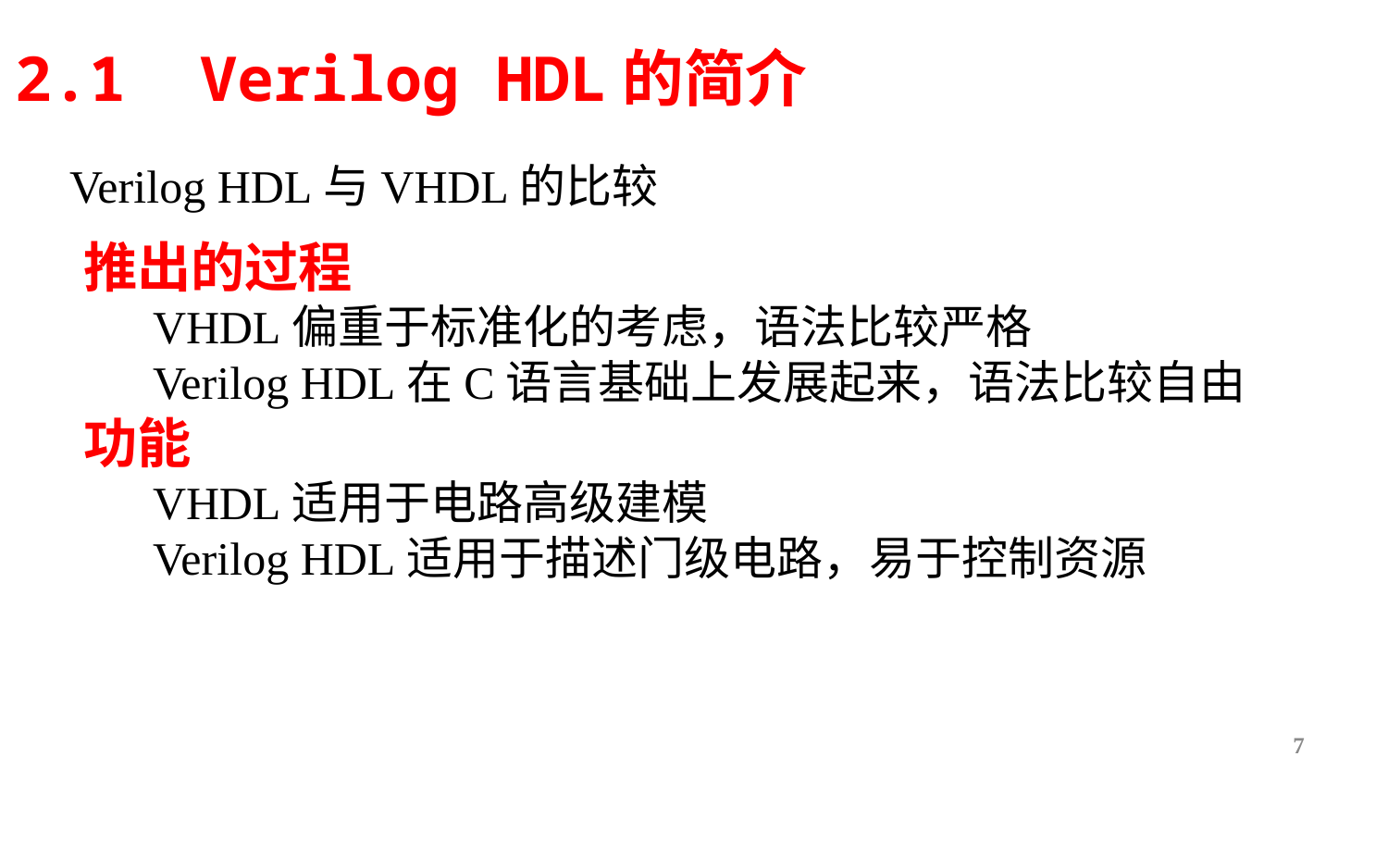

2.1  Verilog HDL的简介
# Verilog HDL与VHDL的比较
推出的过程
VHDL偏重于标准化的考虑，语法比较严格
Verilog HDL在C语言基础上发展起来，语法比较自由
功能
VHDL适用于电路高级建模
Verilog HDL适用于描述门级电路，易于控制资源
7